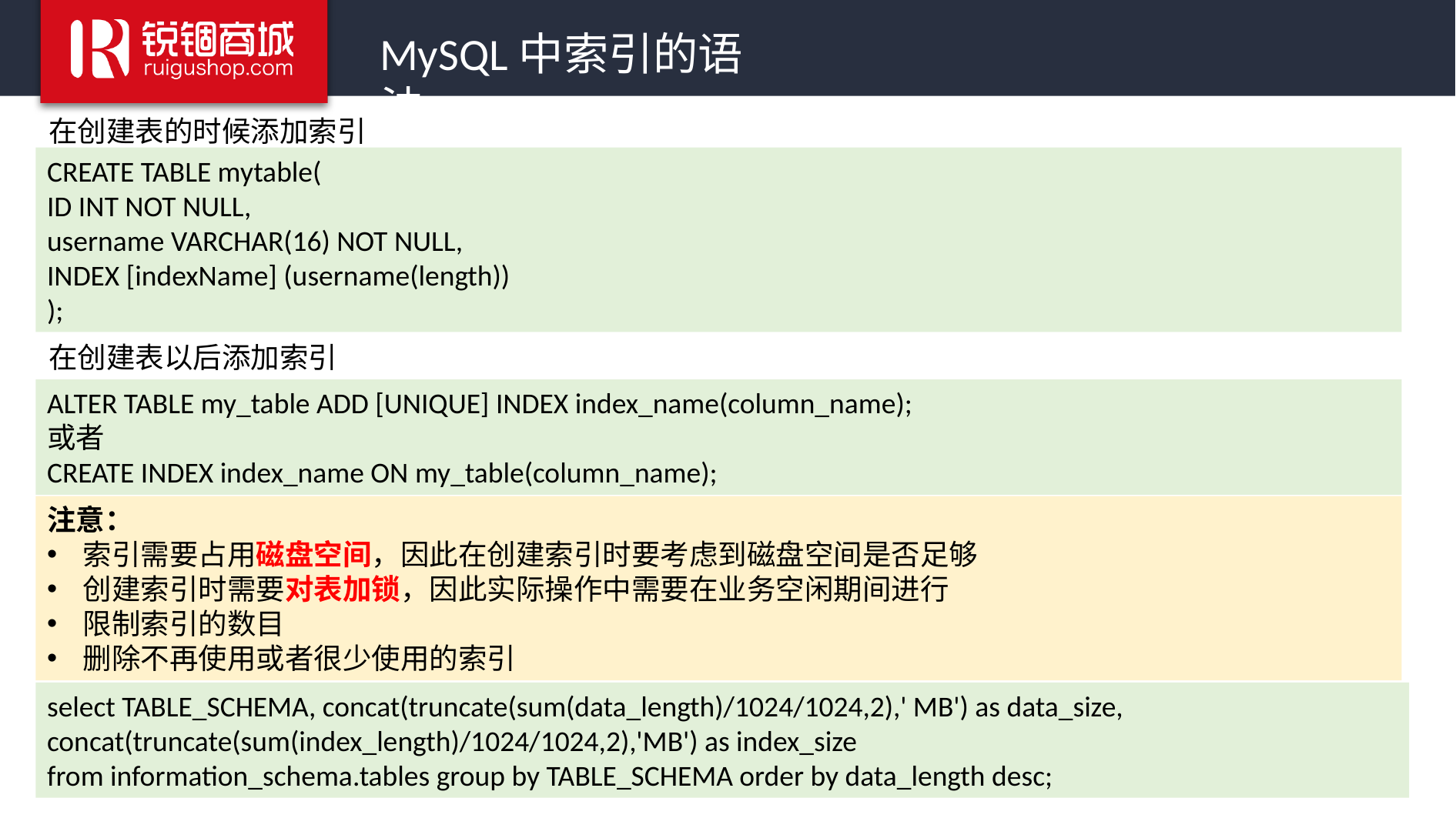

MySQL中索引的语法
在创建表的时候添加索引
CREATE TABLE mytable(
ID INT NOT NULL,
username VARCHAR(16) NOT NULL,
INDEX [indexName] (username(length))
);
在创建表以后添加索引
ALTER TABLE my_table ADD [UNIQUE] INDEX index_name(column_name);
或者
CREATE INDEX index_name ON my_table(column_name);
注意：
索引需要占用磁盘空间，因此在创建索引时要考虑到磁盘空间是否足够
创建索引时需要对表加锁，因此实际操作中需要在业务空闲期间进行
限制索引的数目
删除不再使用或者很少使用的索引
select TABLE_SCHEMA, concat(truncate(sum(data_length)/1024/1024,2),' MB') as data_size,
concat(truncate(sum(index_length)/1024/1024,2),'MB') as index_size
from information_schema.tables group by TABLE_SCHEMA order by data_length desc;